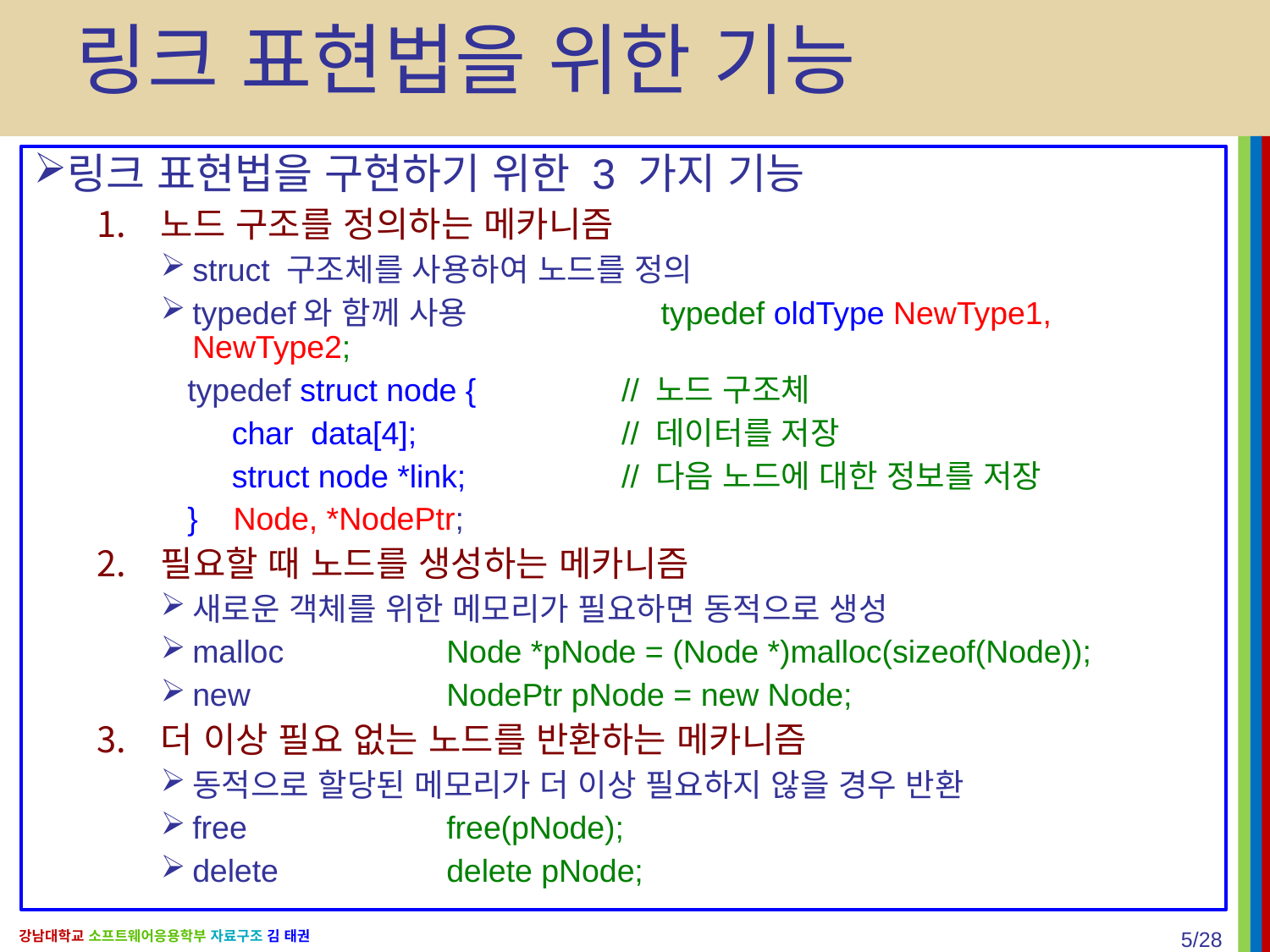

# 링크 표현법을 위한 기능
링크 표현법을 구현하기 위한 3 가지 기능
노드 구조를 정의하는 메카니즘
struct 구조체를 사용하여 노드를 정의
typedef와 함께 사용	         typedef oldType NewType1, NewType2;
   typedef struct node {	         // 노드 구조체
        char  data[4];	         // 데이터를 저장
        struct node *link;	         // 다음 노드에 대한 정보를 저장
   }    Node, *NodePtr;
필요할 때 노드를 생성하는 메카니즘
새로운 객체를 위한 메모리가 필요하면 동적으로 생성
malloc		Node *pNode = (Node *)malloc(sizeof(Node));
new		NodePtr pNode = new Node;
더 이상 필요 없는 노드를 반환하는 메카니즘
동적으로 할당된 메모리가 더 이상 필요하지 않을 경우 반환
free		free(pNode);
delete		delete pNode;

5/28